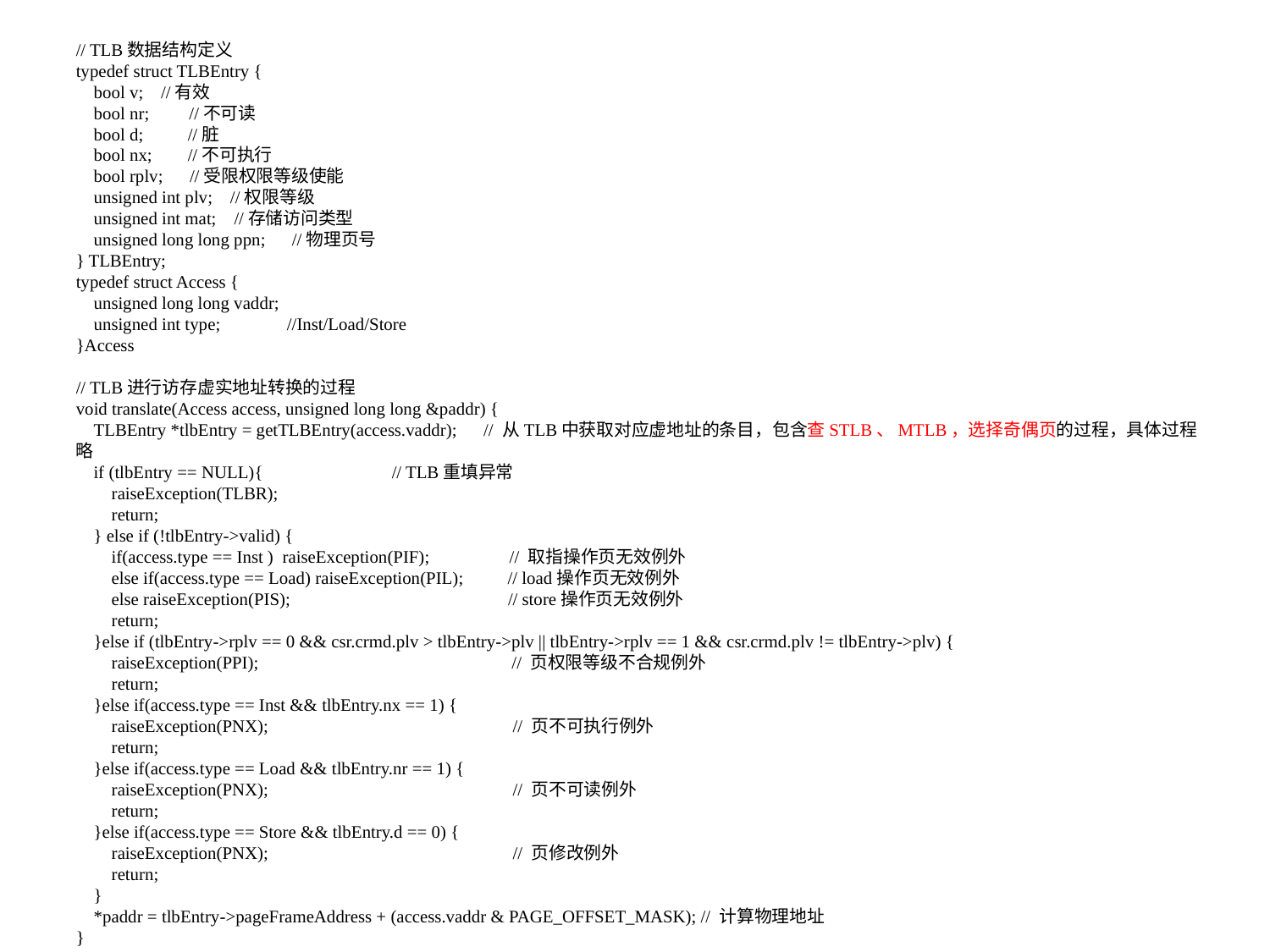

// TLB数据结构定义
typedef struct TLBEntry {
    bool v;    //有效
    bool nr;         //不可读
    bool d;          //脏
    bool nx;        //不可执行
    bool rplv;      //受限权限等级使能
    unsigned int plv;    //权限等级
    unsigned int mat;    //存储访问类型
    unsigned long long ppn;      //物理页号
} TLBEntry;
typedef struct Access {
    unsigned long long vaddr;
    unsigned int type;               //Inst/Load/Store
}Access

// TLB进行访存虚实地址转换的过程
void translate(Access access, unsigned long long &paddr) {
    TLBEntry *tlbEntry = getTLBEntry(access.vaddr);      // 从TLB中获取对应虚地址的条目，包含查STLB、MTLB，选择奇偶页的过程，具体过程略
    if (tlbEntry == NULL){                             // TLB重填异常
        raiseException(TLBR);
        return;
    } else if (!tlbEntry->valid) {
        if(access.type == Inst )  raiseException(PIF);                  // 取指操作页无效例外
        else if(access.type == Load) raiseException(PIL);          // load操作页无效例外
        else raiseException(PIS);                                                 // store操作页无效例外
        return;
    }else if (tlbEntry->rplv == 0 && csr.crmd.plv > tlbEntry->plv || tlbEntry->rplv == 1 && csr.crmd.plv != tlbEntry->plv) {
        raiseException(PPI);                                                         // 页权限等级不合规例外
        return;
    }else if(access.type == Inst && tlbEntry.nx == 1) {
        raiseException(PNX);                                                       // 页不可执行例外
        return;
    }else if(access.type == Load && tlbEntry.nr == 1) {
        raiseException(PNX);                                                       // 页不可读例外
        return;
    }else if(access.type == Store && tlbEntry.d == 0) {
        raiseException(PNX);                                                       // 页修改例外
        return;
    }
    *paddr = tlbEntry->pageFrameAddress + (access.vaddr & PAGE_OFFSET_MASK); // 计算物理地址
}